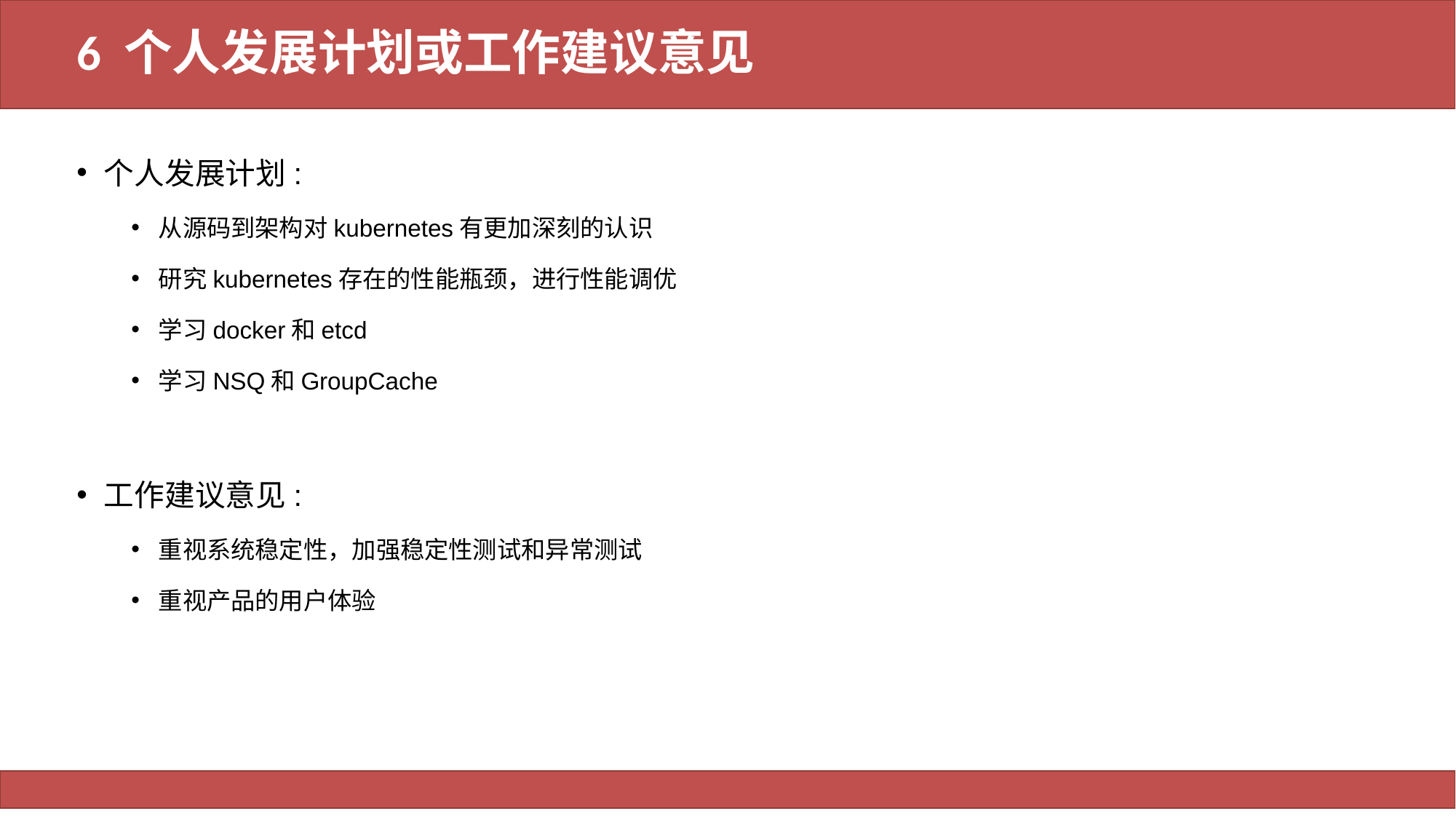

# 6 个人发展计划或工作建议意见
个人发展计划:
从源码到架构对kubernetes有更加深刻的认识
研究kubernetes存在的性能瓶颈，进行性能调优
学习docker和etcd
学习NSQ和GroupCache

工作建议意见:
重视系统稳定性，加强稳定性测试和异常测试
重视产品的用户体验